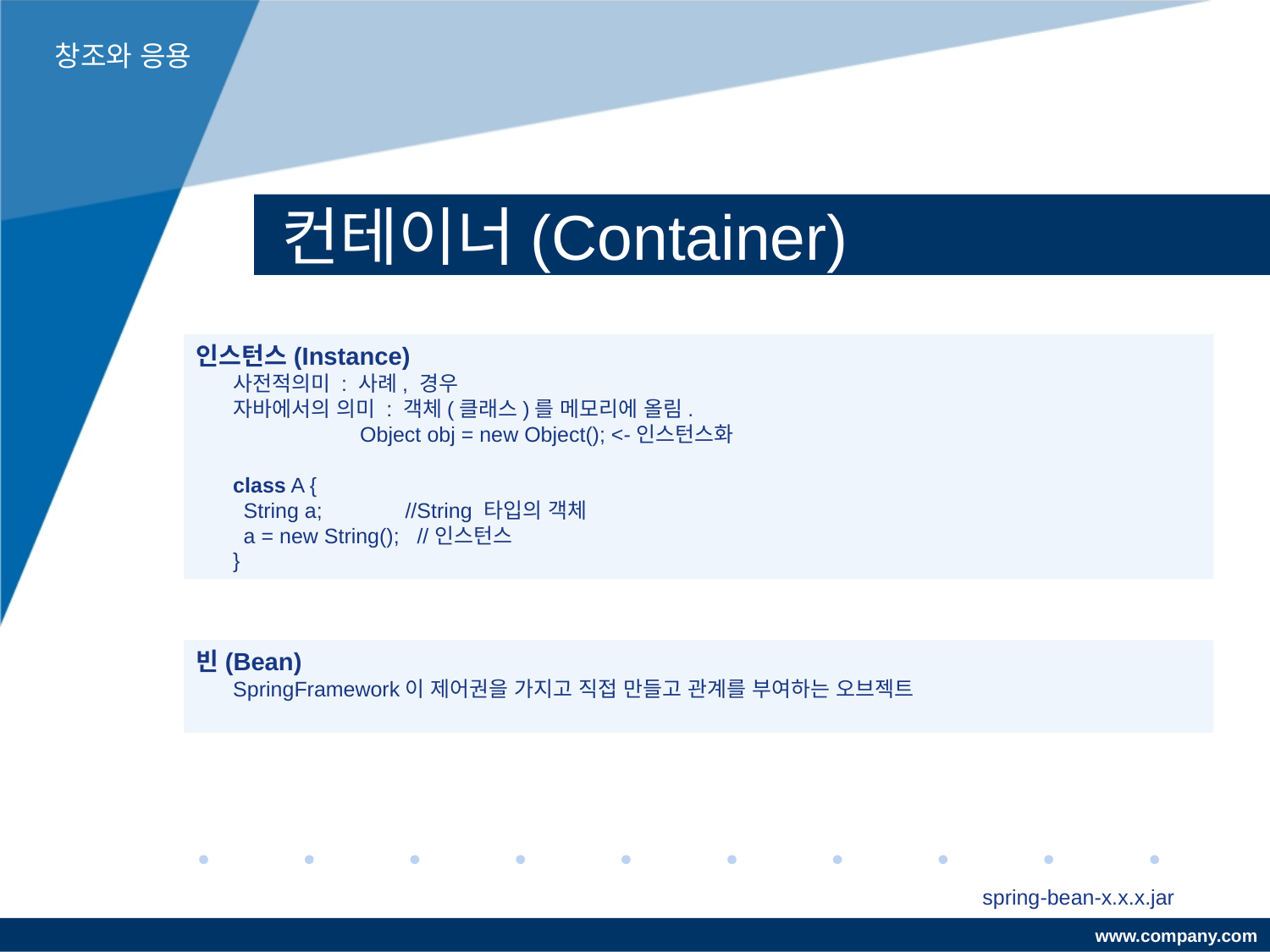

창조와 응용

# 컨테이너(Container)
인스턴스(Instance)
사전적의미 : 사례, 경우
자바에서의 의미 : 객체(클래스)를 메모리에 올림.
	Object obj = new Object(); <-인스턴스화

	class A {
        String a;              //String 타입의 객체
        a = new String();   //인스턴스
	}
빈(Bean)
SpringFramework이 제어권을 가지고 직접 만들고 관계를 부여하는 오브젝트
spring-bean-x.x.x.jar